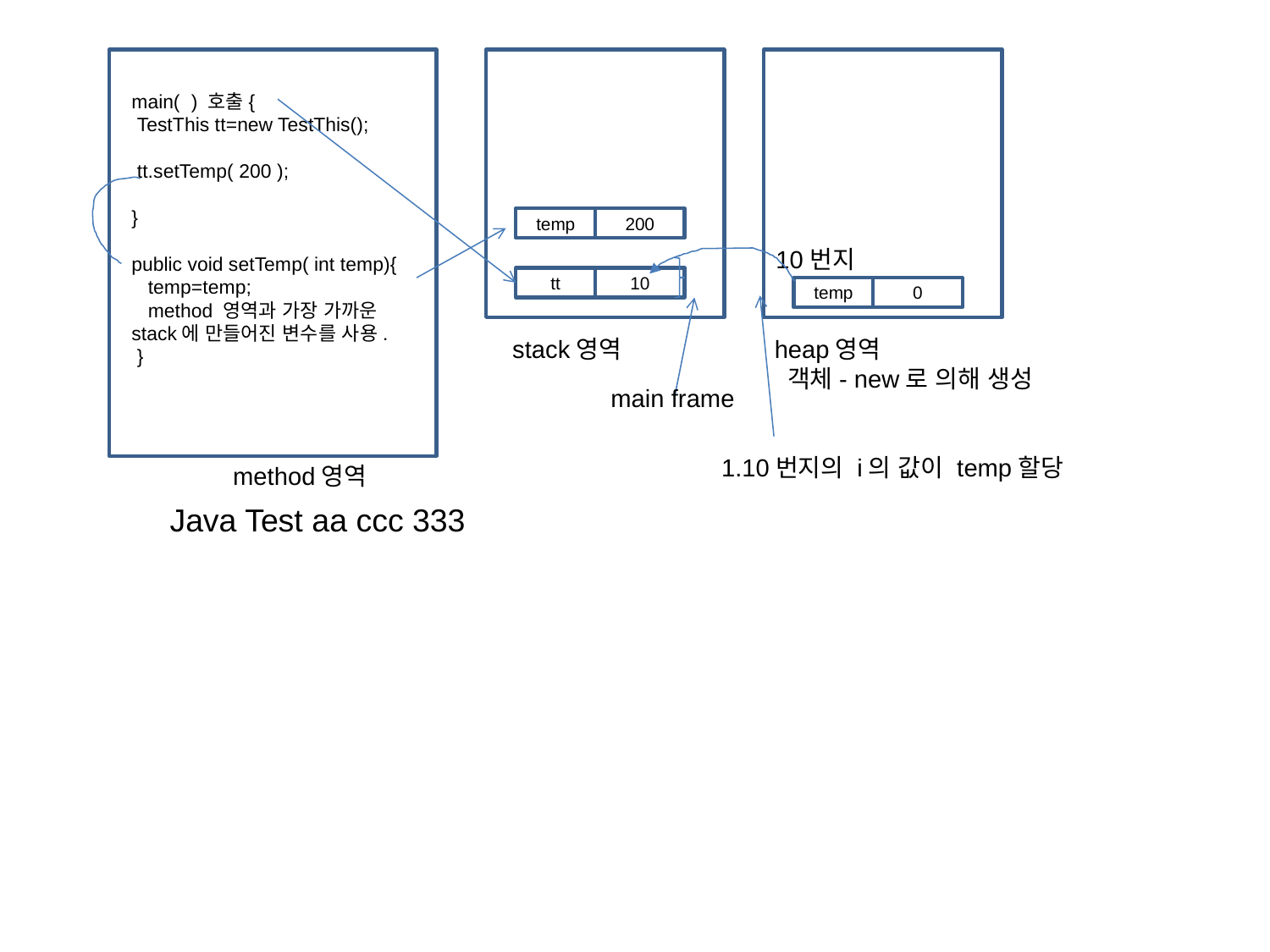

main(  ) 호출{
 TestThis tt=new TestThis();

 tt.setTemp( 200 );

}

public void setTemp( int temp){
   temp=temp;
   method 영역과 가장 가까운  stack에 만들어진 변수를 사용.
 }

temp
200
10번지

tt
10
temp
0
stack영역
heap영역
 객체- new로 의해 생성

main frame
1.10번지의 i의 값이 temp할당
method영역
Java Test aa ccc 333